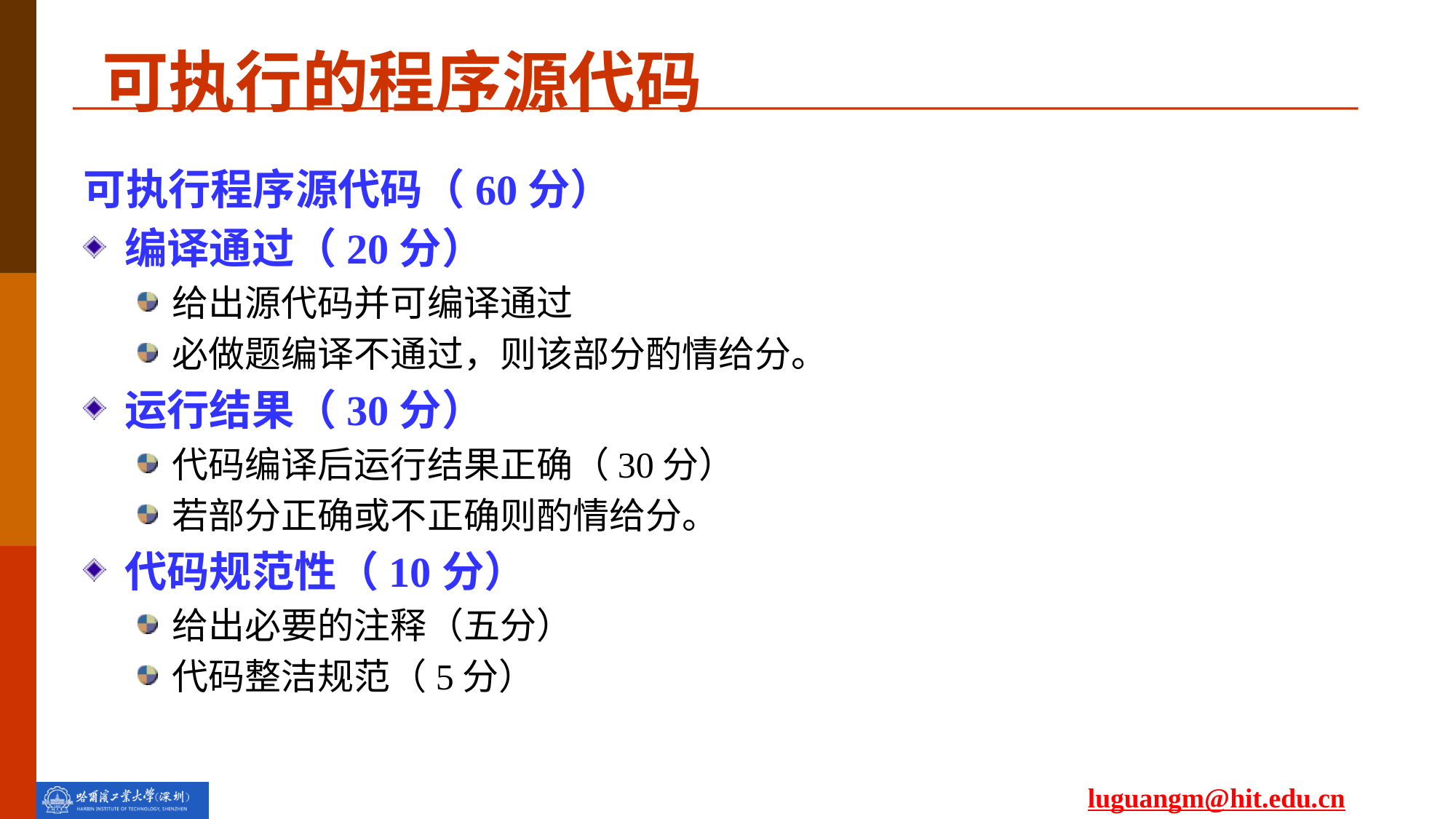

可执行的程序源代码
可执行程序源代码（60分）
编译通过（20分）
给出源代码并可编译通过
必做题编译不通过，则该部分酌情给分。
运行结果（30分）
代码编译后运行结果正确（30分）
若部分正确或不正确则酌情给分。
代码规范性（10分）
给出必要的注释（五分）
代码整洁规范（5分）